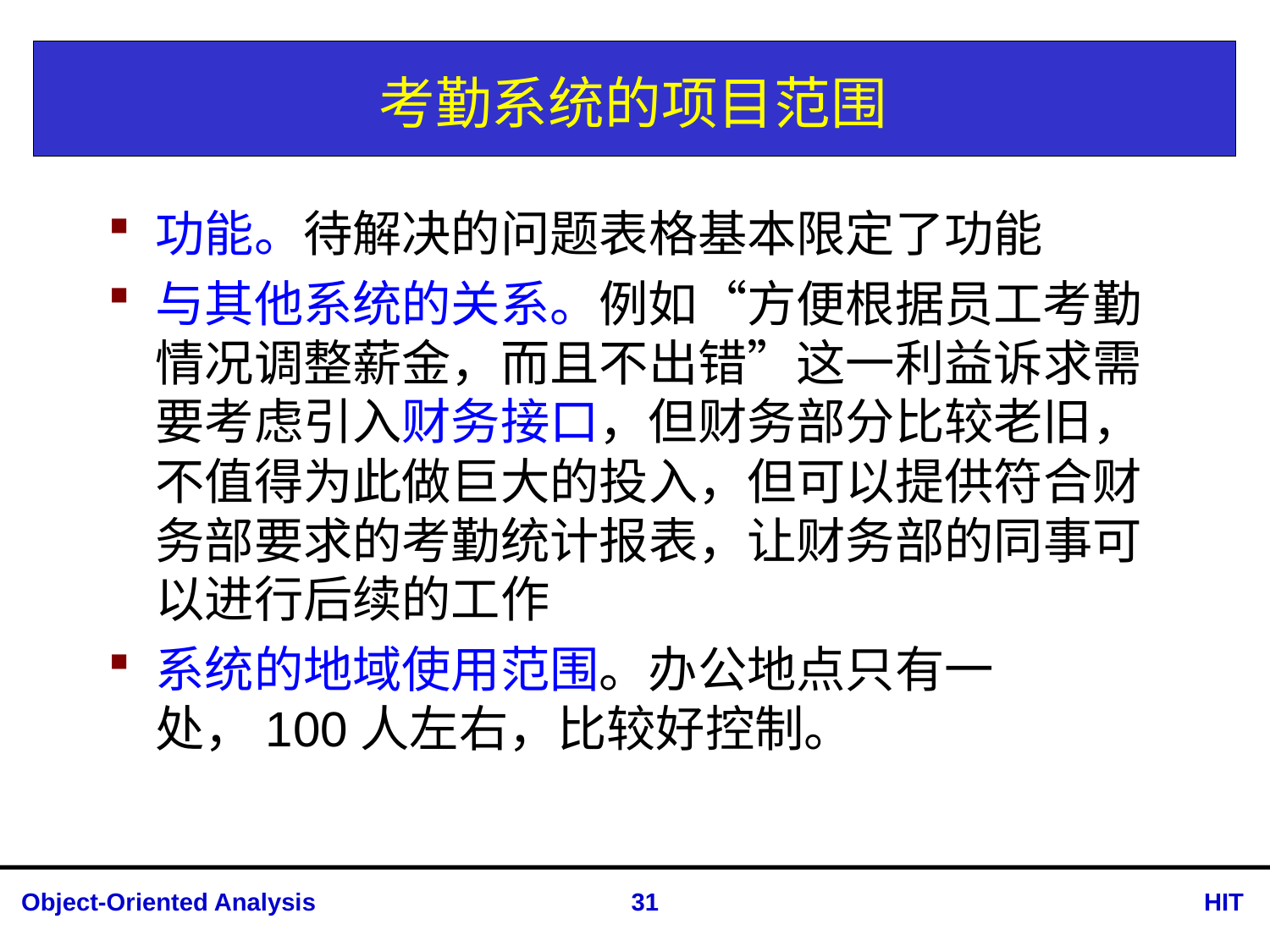

# 考勤系统的项目范围
功能。待解决的问题表格基本限定了功能
与其他系统的关系。例如“方便根据员工考勤情况调整薪金，而且不出错”这一利益诉求需要考虑引入财务接口，但财务部分比较老旧，不值得为此做巨大的投入，但可以提供符合财务部要求的考勤统计报表，让财务部的同事可以进行后续的工作
系统的地域使用范围。办公地点只有一处，100人左右，比较好控制。